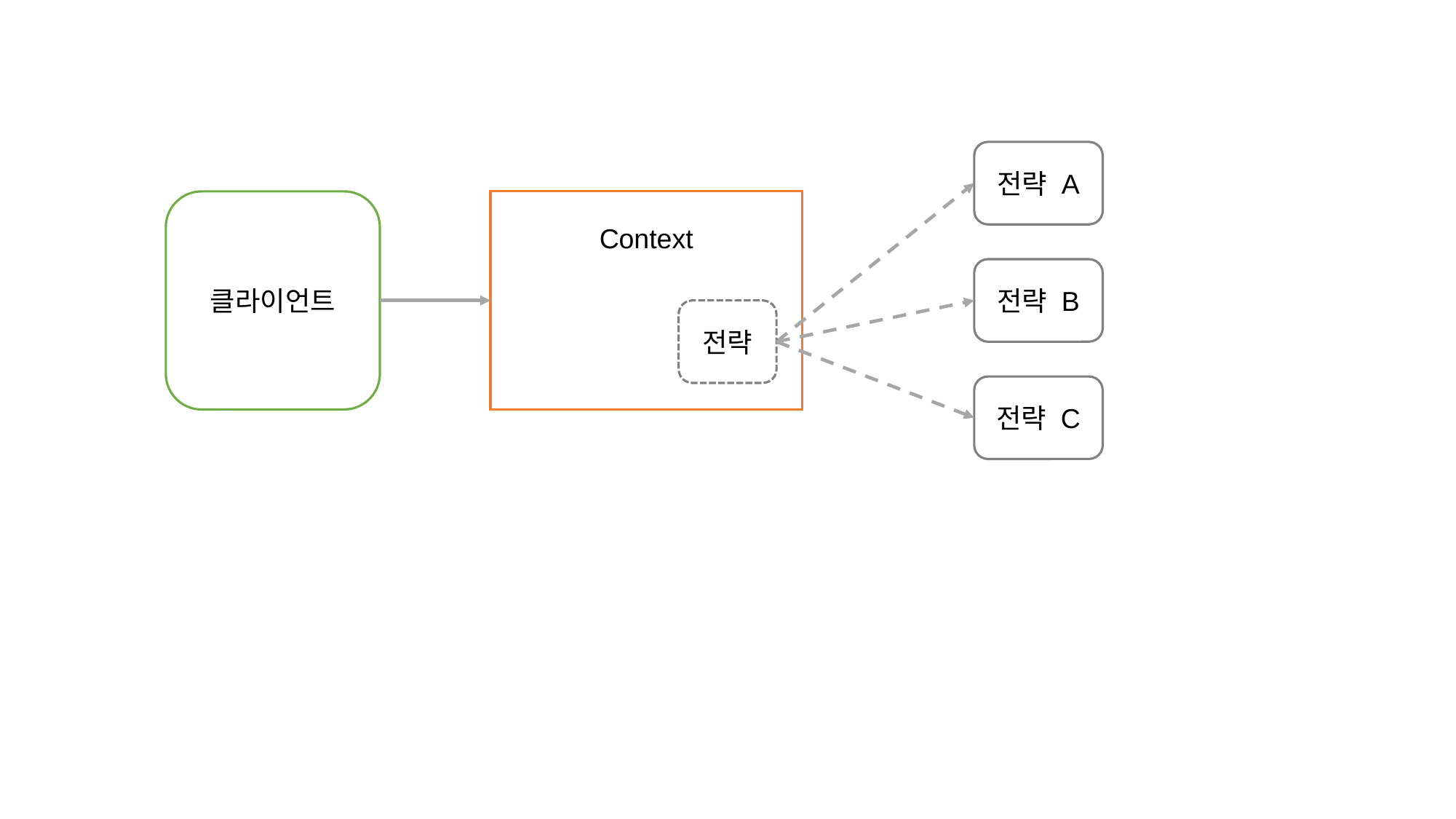

전략 A
클라이언트

Context
전략 B
전략
전략 C